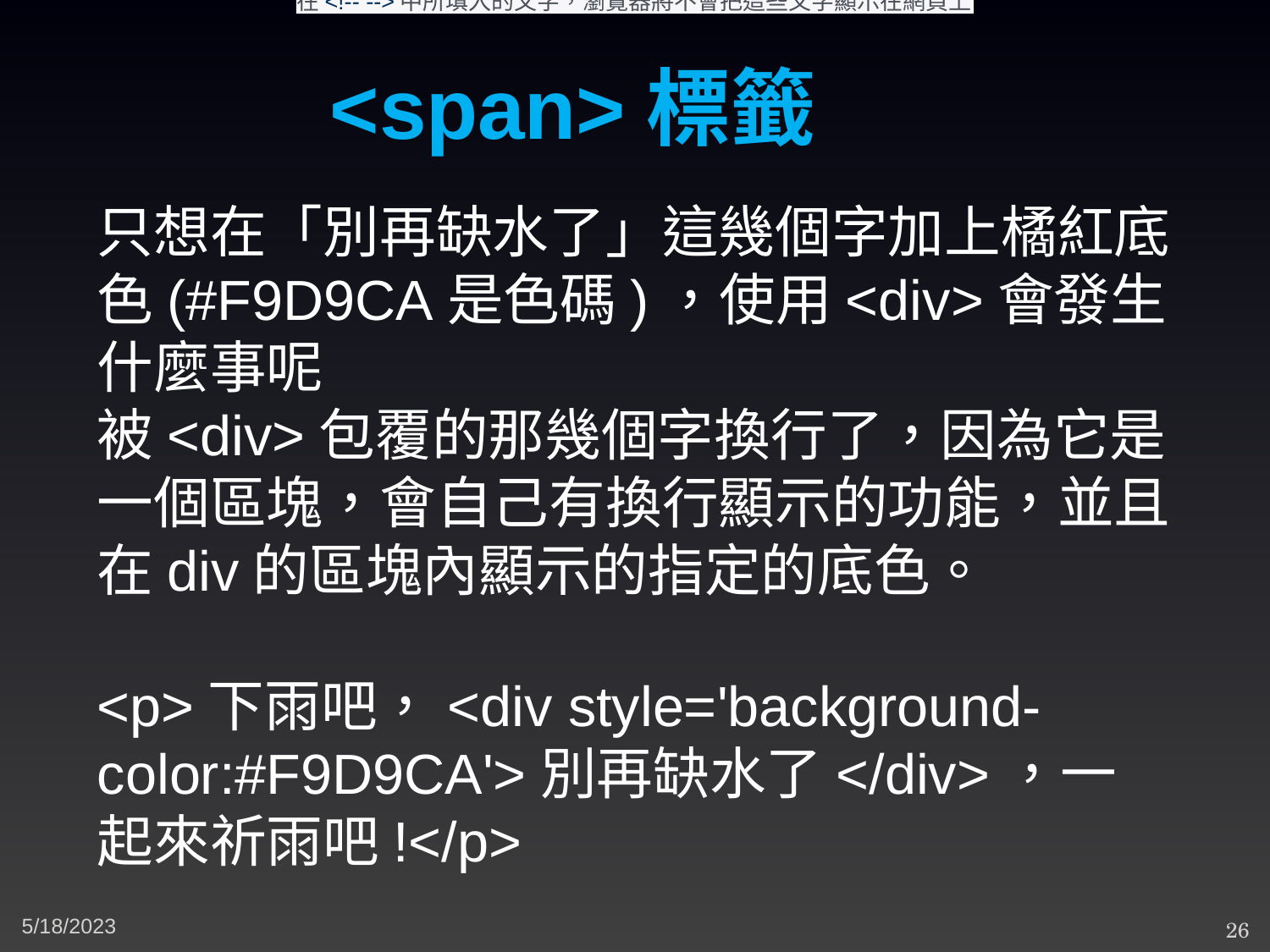

在<!-- -->中所填入的文字，瀏覽器將不會把這些文字顯示在網頁上
<span>標籤
只想在「別再缺水了」這幾個字加上橘紅底色(#F9D9CA是色碼)，使用<div>會發生什麼事呢
被<div>包覆的那幾個字換行了，因為它是一個區塊，會自己有換行顯示的功能，並且在div的區塊內顯示的指定的底色。

<p>下雨吧，<div style='background-color:#F9D9CA'>別再缺水了</div>，一起來祈雨吧!</p>
5/18/2023
26